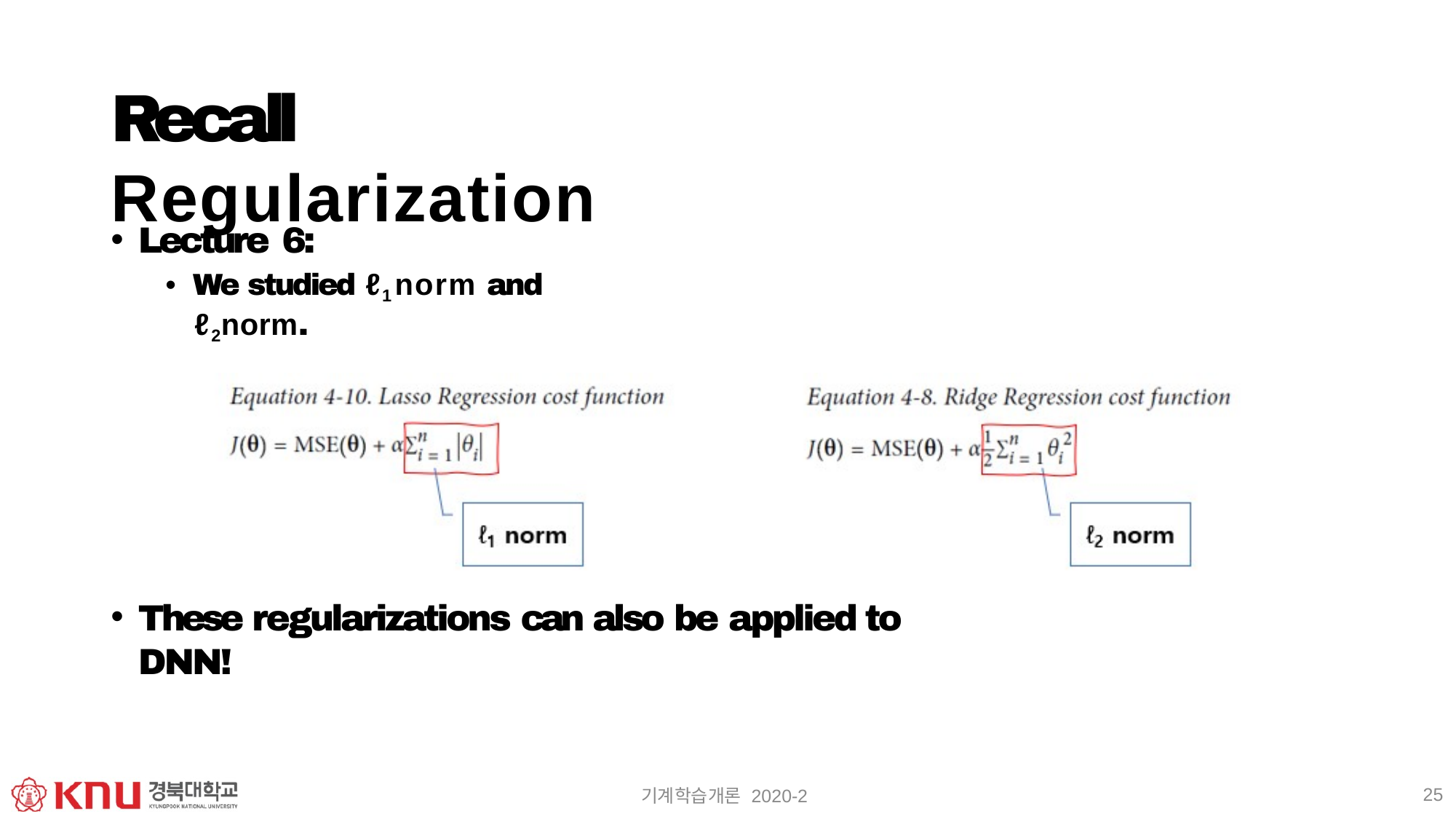

# Recall Regularization
Lecture 6:
We studied ℓ1 norm and ℓ2norm.

These regularizations can also be applied to DNN!
25
기계학습개론 2020-2